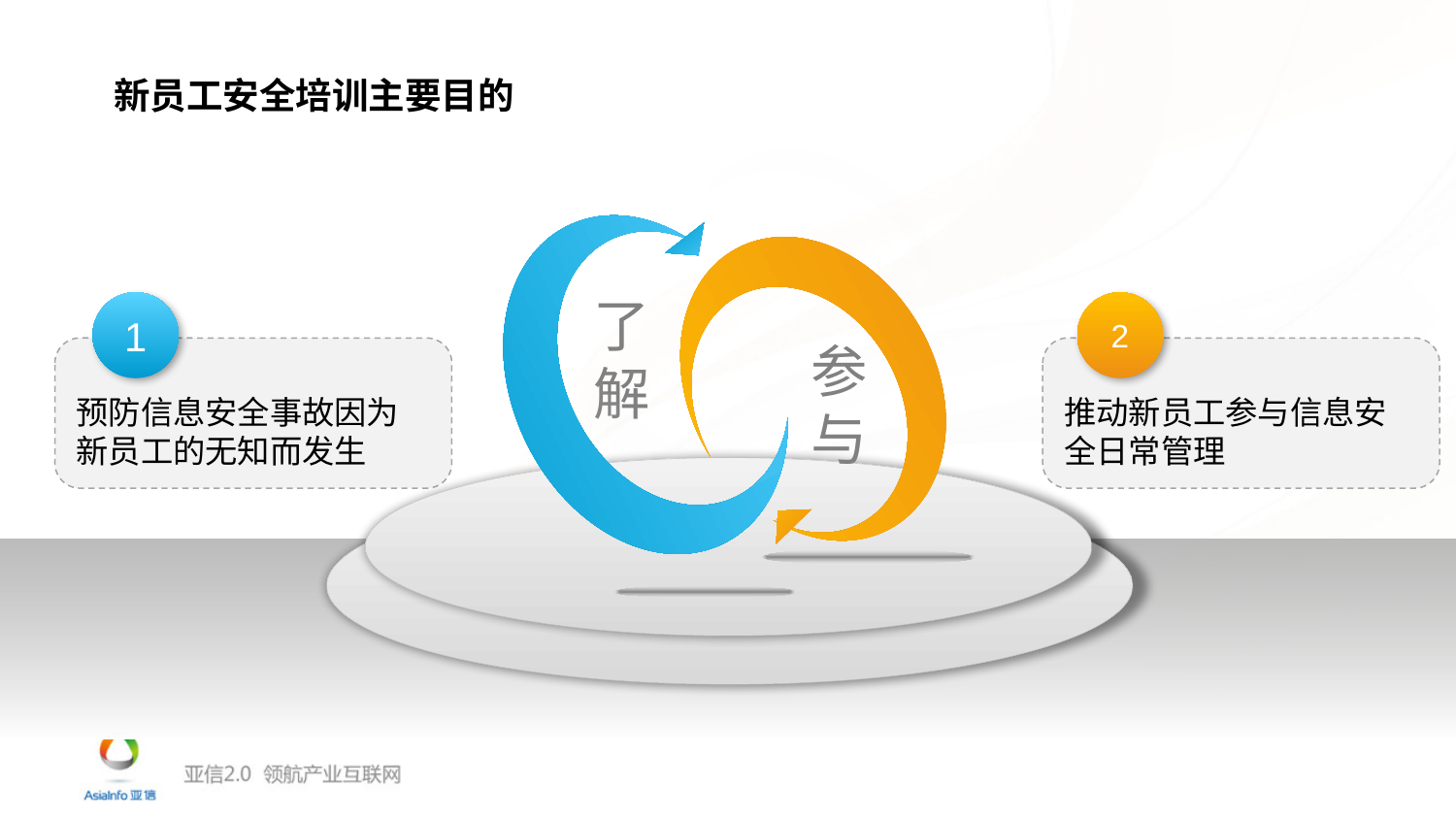

新员工安全培训主要目的

了解
1
2

参
与
预防信息安全事故因为新员工的无知而发生
推动新员工参与信息安全日常管理